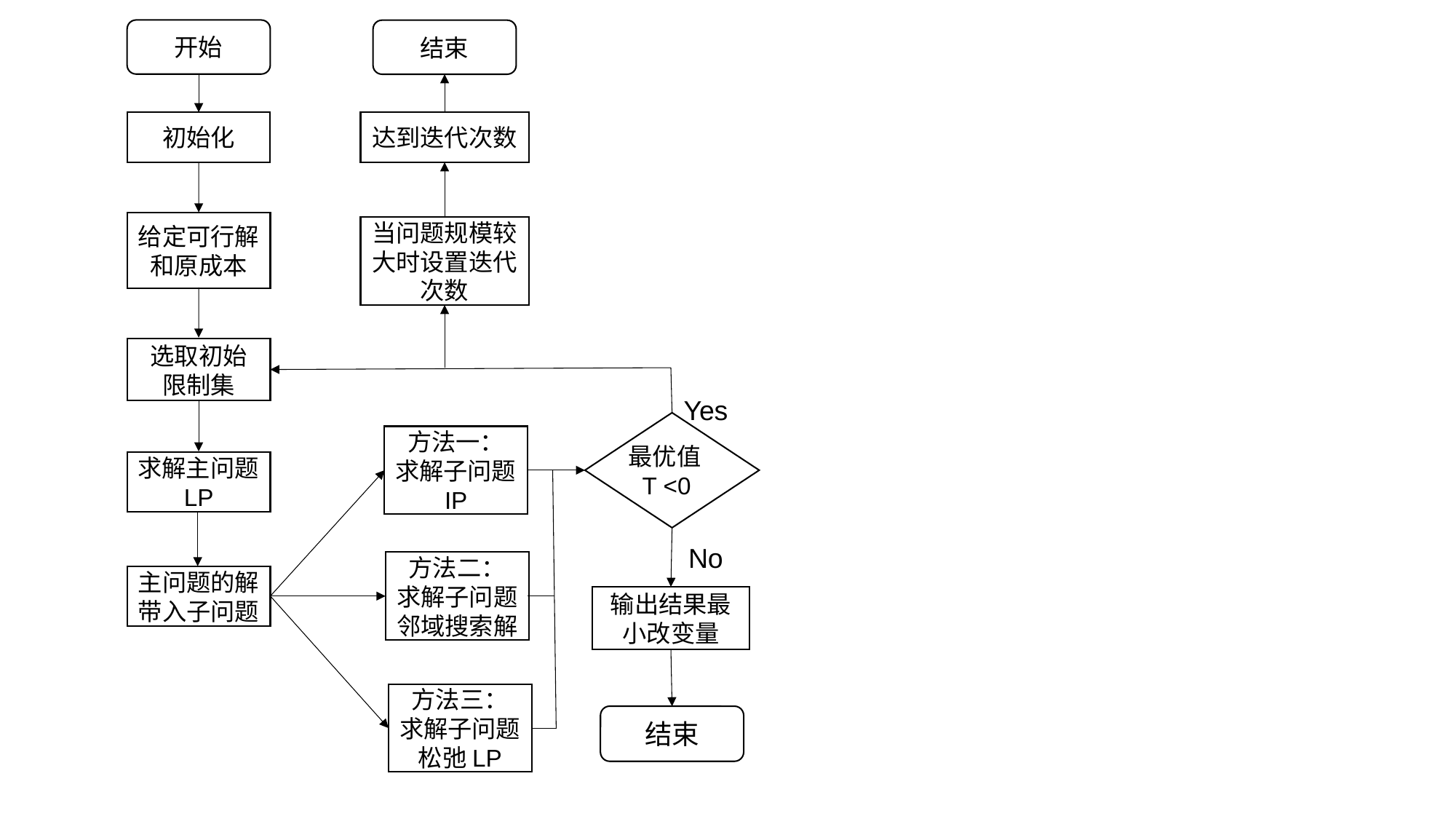

开始
结束
初始化
达到迭代次数
给定可行解和原成本
当问题规模较大时设置迭代次数
选取初始
限制集
Yes
最优值T <0
方法一：
求解子问题IP
求解主问题LP
No
方法二：
求解子问题
邻域搜索解
主问题的解带入子问题
输出结果最小改变量
方法三：
求解子问题松弛LP
结束